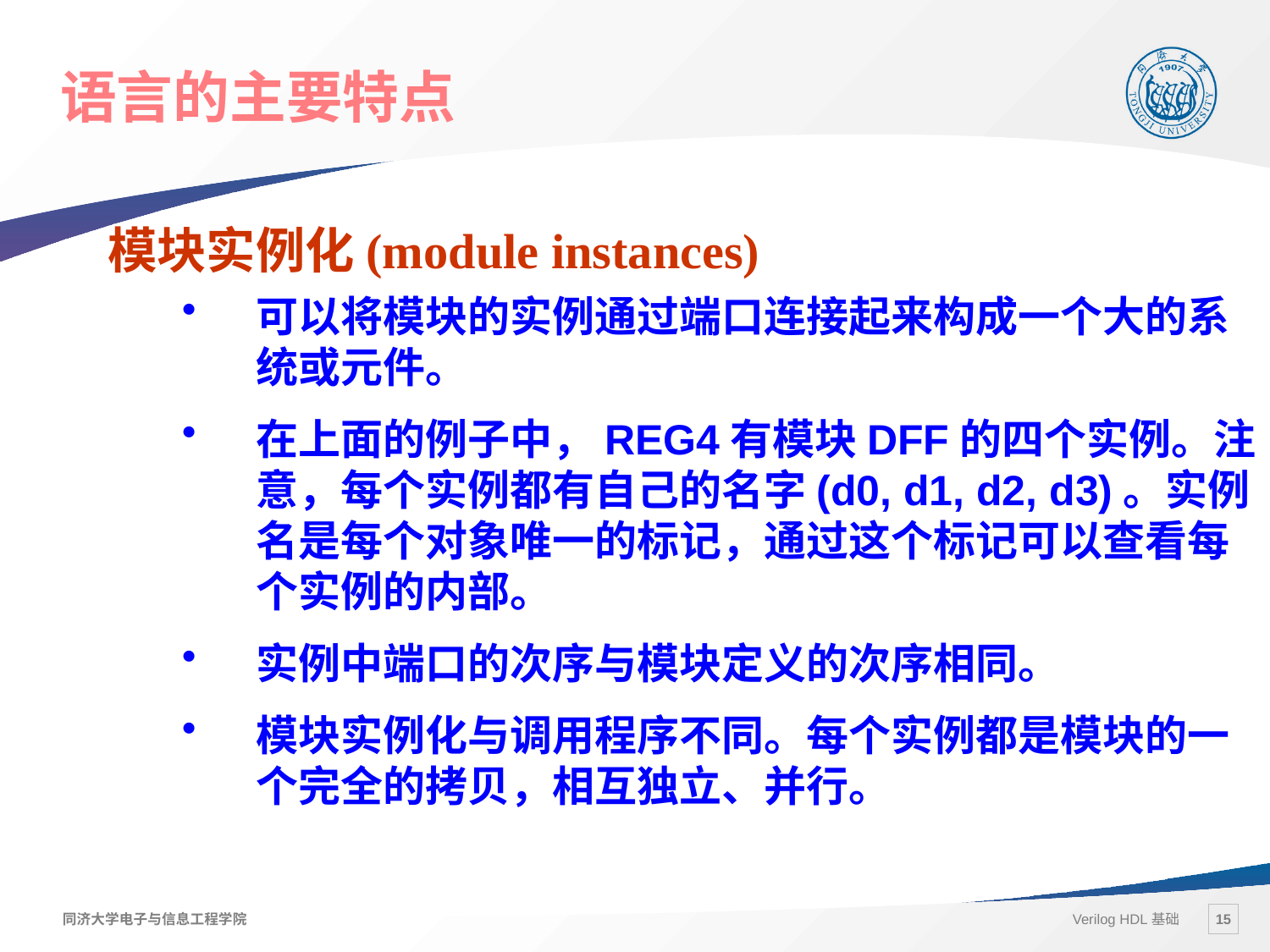

# 语言的主要特点
模块实例化(module instances)
可以将模块的实例通过端口连接起来构成一个大的系统或元件。
在上面的例子中，REG4有模块DFF的四个实例。注意，每个实例都有自己的名字(d0, d1, d2, d3)。实例名是每个对象唯一的标记，通过这个标记可以查看每个实例的内部。
实例中端口的次序与模块定义的次序相同。
模块实例化与调用程序不同。每个实例都是模块的一个完全的拷贝，相互独立、并行。